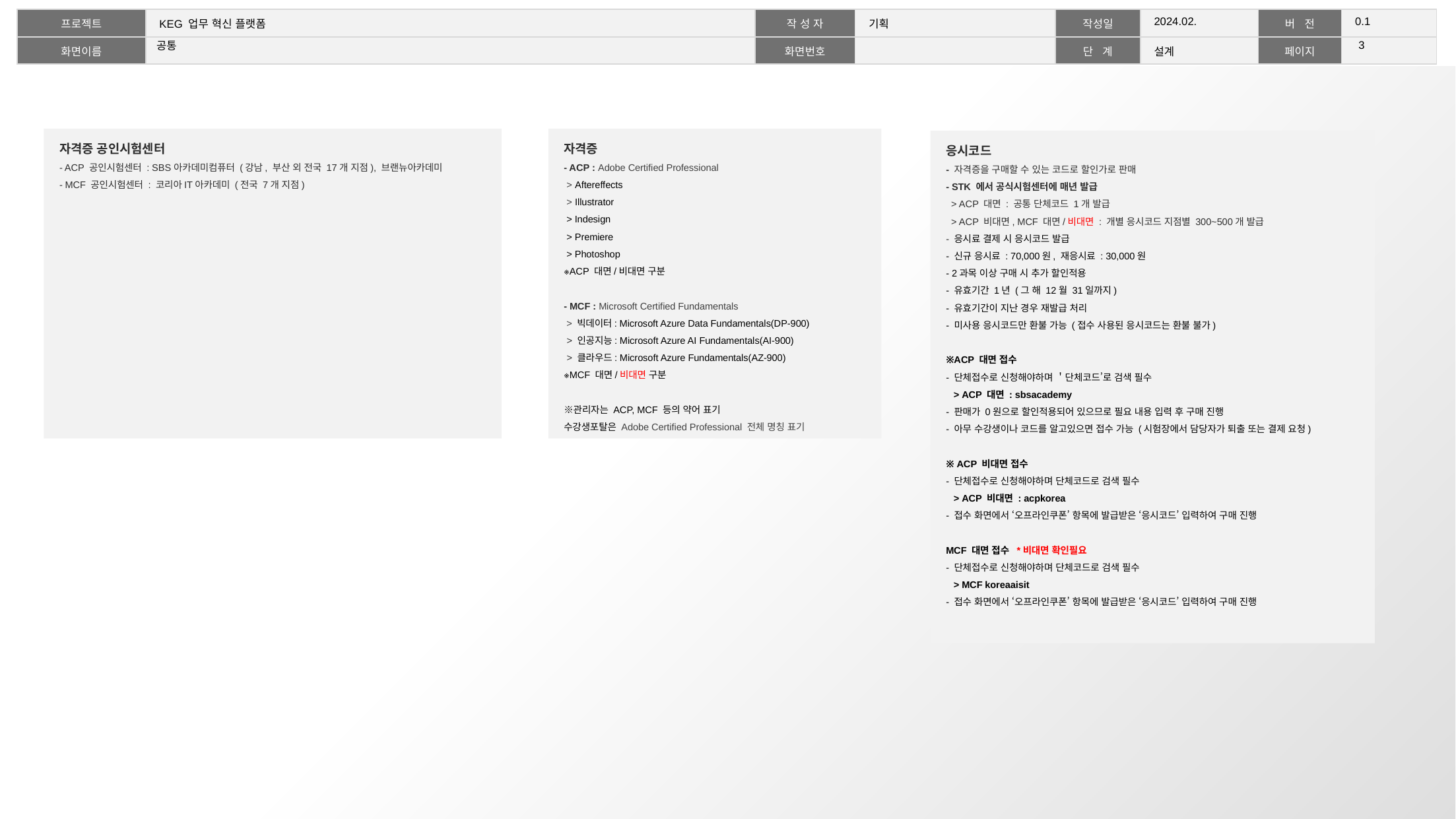

3

# 공통
자격증 공인시험센터
- ACP 공인시험센터 : SBS아카데미컴퓨터 (강남, 부산 외 전국 17개 지점), 브랜뉴아카데미
- MCF 공인시험센터 : 코리아IT아카데미 (전국 7개 지점)
자격증
- ACP : Adobe Certified Professional
 > Aftereffects
 > Illustrator
 > Indesign
 > Premiere
 > Photoshop
※ACP 대면/비대면 구분
- MCF : Microsoft Certified Fundamentals
 > 빅데이터: Microsoft Azure Data Fundamentals(DP-900)
 > 인공지능: Microsoft Azure AI Fundamentals(AI-900)
 > 클라우드: Microsoft Azure Fundamentals(AZ-900)
※MCF 대면/비대면 구분
※관리자는 ACP, MCF 등의 약어 표기
수강생포탈은 Adobe Certified Professional 전체 명칭 표기
응시코드
- 자격증을 구매할 수 있는 코드로 할인가로 판매
- STK 에서 공식시험센터에 매년 발급
  > ACP 대면 : 공통 단체코드 1개 발급
  > ACP 비대면, MCF 대면/비대면 : 개별 응시코드 지점별 300~500개 발급
- 응시료 결제 시 응시코드 발급
- 신규 응시료 : 70,000원, 재응시료 : 30,000원
- 2과목 이상 구매 시 추가 할인적용
- 유효기간 1년 (그 해 12월 31일까지)
- 유효기간이 지난 경우 재발급 처리
- 미사용 응시코드만 환불 가능 (접수 사용된 응시코드는 환불 불가)
※ACP 대면 접수
- 단체접수로 신청해야하며 ＇단체코드’로 검색 필수
  > ACP 대면 : sbsacademy
- 판매가 0원으로 할인적용되어 있으므로 필요 내용 입력 후 구매 진행
- 아무 수강생이나 코드를 알고있으면 접수 가능 (시험장에서 담당자가 퇴출 또는 결제 요청)
※ ACP 비대면 접수
- 단체접수로 신청해야하며 단체코드로 검색 필수
  > ACP 비대면 : acpkorea
- 접수 화면에서 ‘오프라인쿠폰’ 항목에 발급받은 ‘응시코드’ 입력하여 구매 진행
MCF 대면 접수  *비대면 확인필요
- 단체접수로 신청해야하며 단체코드로 검색 필수
  > MCF koreaaisit
- 접수 화면에서 ‘오프라인쿠폰’ 항목에 발급받은 ‘응시코드’ 입력하여 구매 진행